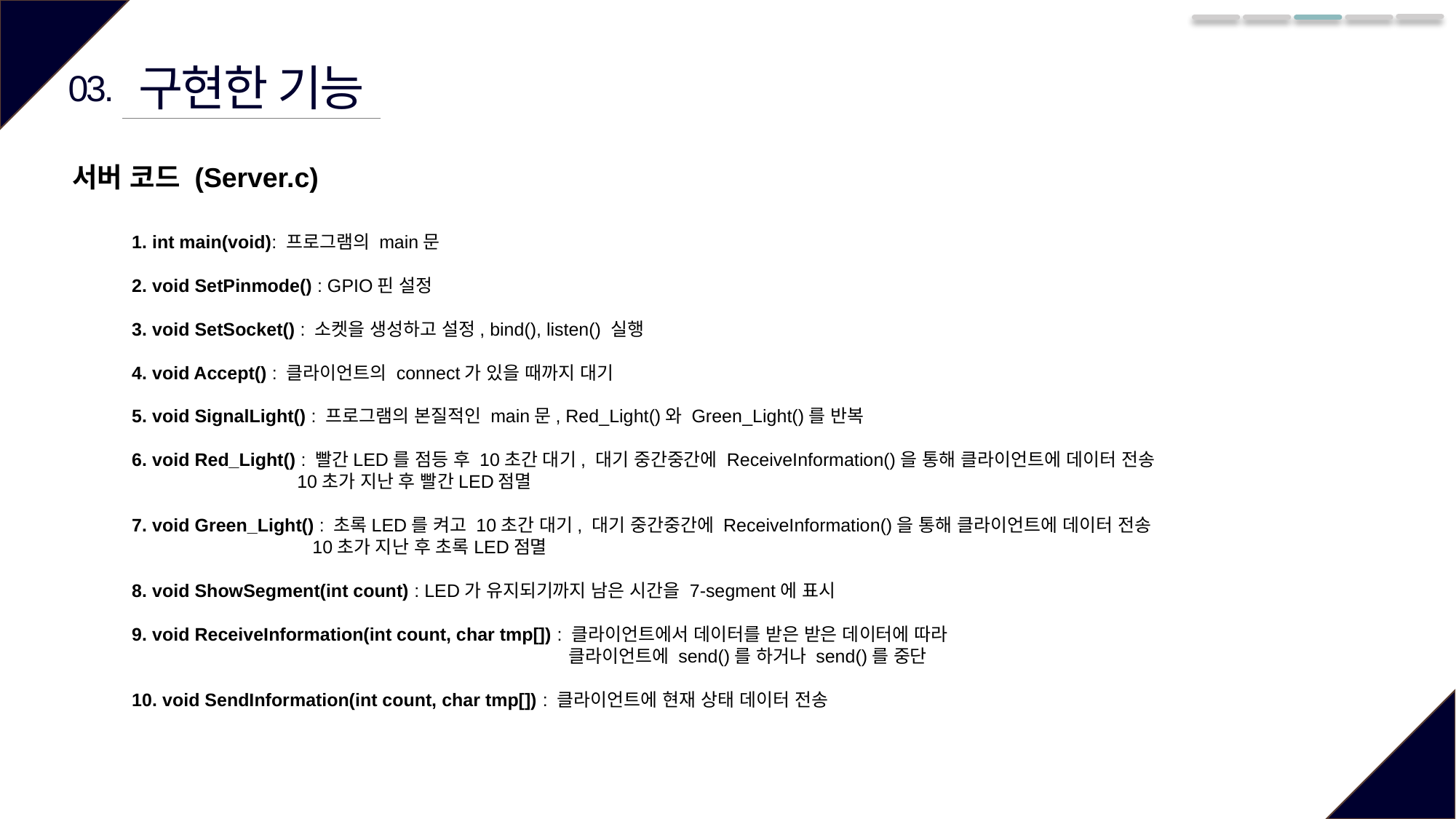

구현한 기능
03.
서버 코드 (Server.c)
1. int main(void): 프로그램의 main문

2. void SetPinmode() : GPIO핀 설정

3. void SetSocket() : 소켓을 생성하고 설정, bind(), listen() 실행

4. void Accept() : 클라이언트의 connect가 있을 때까지 대기

5. void SignalLight() : 프로그램의 본질적인 main문, Red_Light()와 Green_Light()를 반복

6. void Red_Light() : 빨간LED를 점등 후 10초간 대기, 대기 중간중간에 ReceiveInformation()을 통해 클라이언트에 데이터 전송
	           10초가 지난 후 빨간LED점멸

7. void Green_Light() : 초록LED를 켜고 10초간 대기, 대기 중간중간에 ReceiveInformation()을 통해 클라이언트에 데이터 전송
	              10초가 지난 후 초록LED점멸

8. void ShowSegment(int count) : LED가 유지되기까지 남은 시간을 7-segment에 표시

9. void ReceiveInformation(int count, char tmp[]) : 클라이언트에서 데이터를 받은 받은 데이터에 따라
				클라이언트에 send()를 하거나 send()를 중단

10. void SendInformation(int count, char tmp[]) : 클라이언트에 현재 상태 데이터 전송